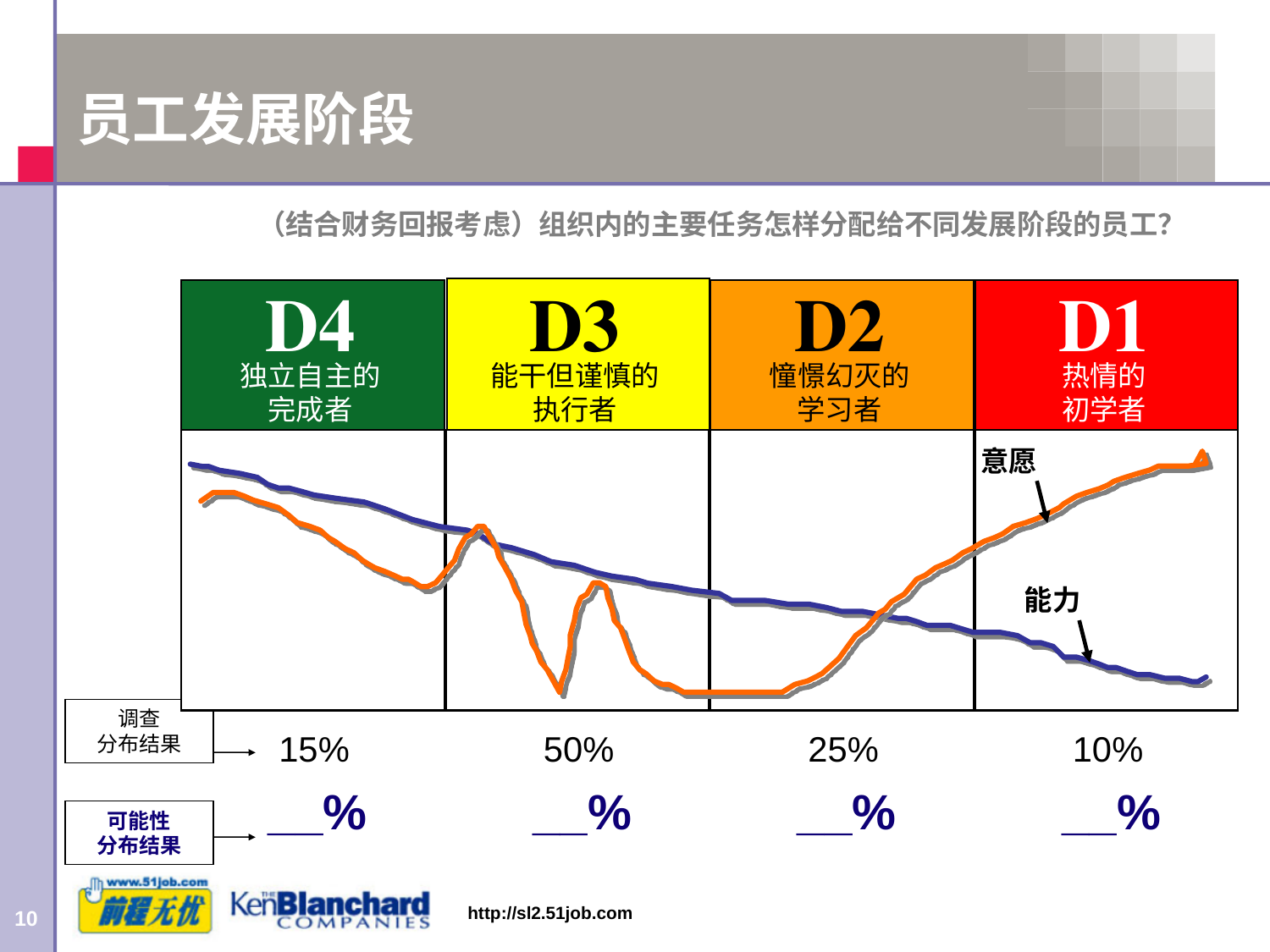

# 员工发展阶段
（结合财务回报考虑）组织内的主要任务怎样分配给不同发展阶段的员工？
D4
D3
D2
D1

独立自主的
完成者
能干但谨慎的
执行者
憧憬幻灭的
学习者
热情的
初学者

意愿

能力

调查
分布结果
15%
50%
25%
10%

__%
__%
__%
__%
可能性
分布结果